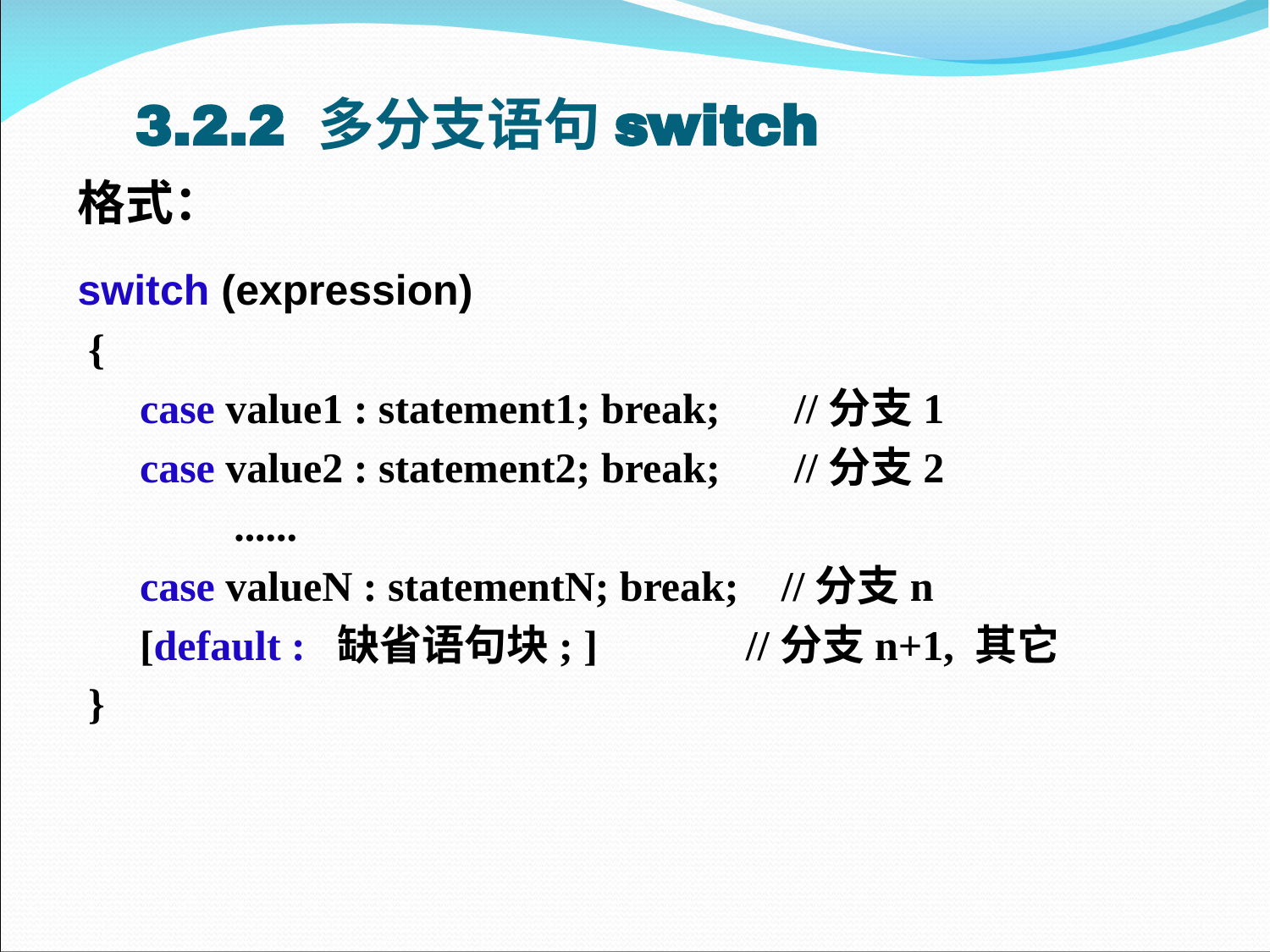

# 3.2.2 多分支语句switch
格式：
switch (expression)
 {
　 case value1 : statement1; break;       //分支1
　 case value2 : statement2; break;       //分支2
　　  　......
　 case valueN : statementN; break;    //分支n
　 [default :  缺省语句块; ]              //分支n+1, 其它
 }